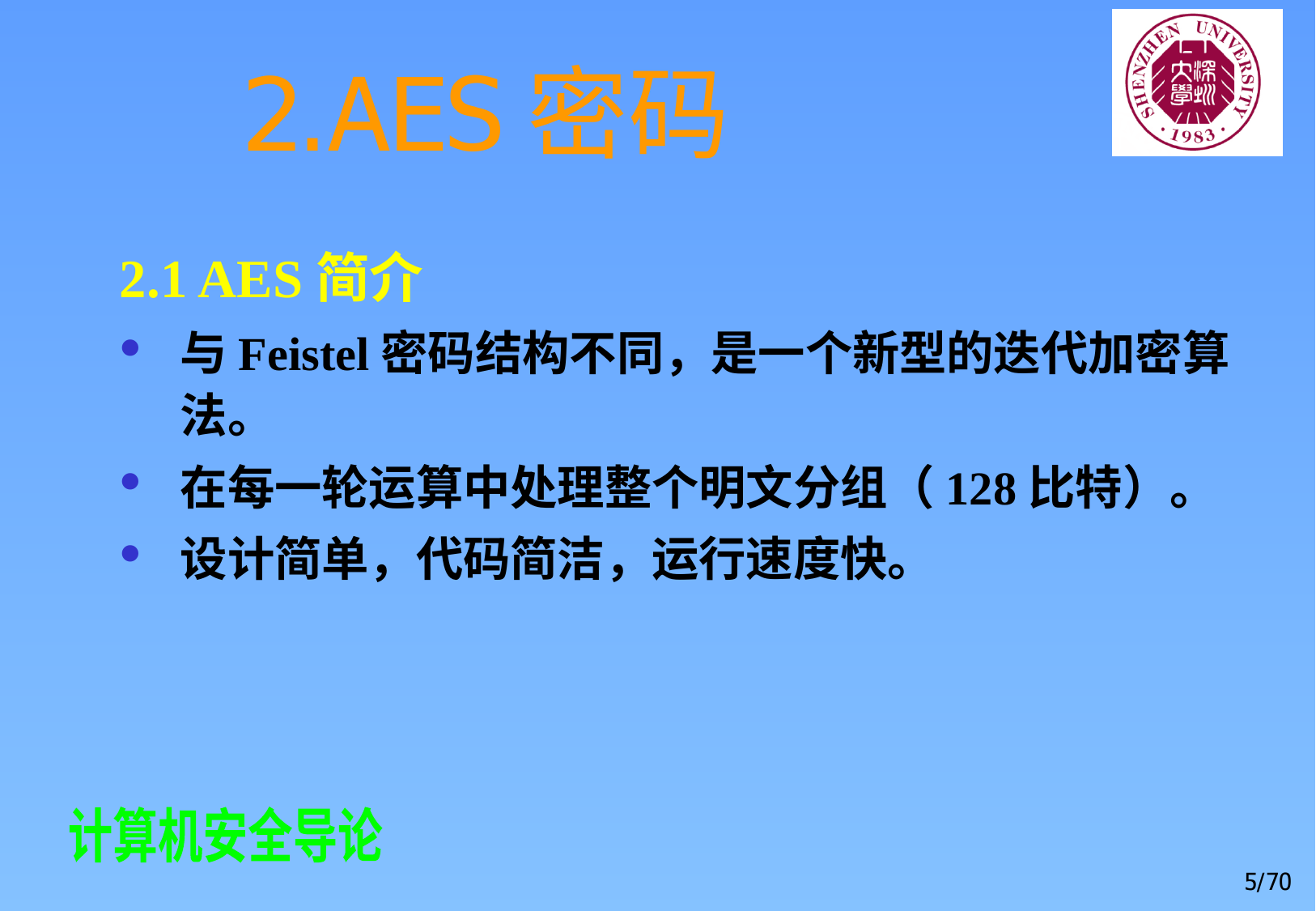

# 2.AES密码
2.1 AES简介
与Feistel密码结构不同，是一个新型的迭代加密算法。
在每一轮运算中处理整个明文分组（128比特）。
设计简单，代码简洁，运行速度快。
5/70